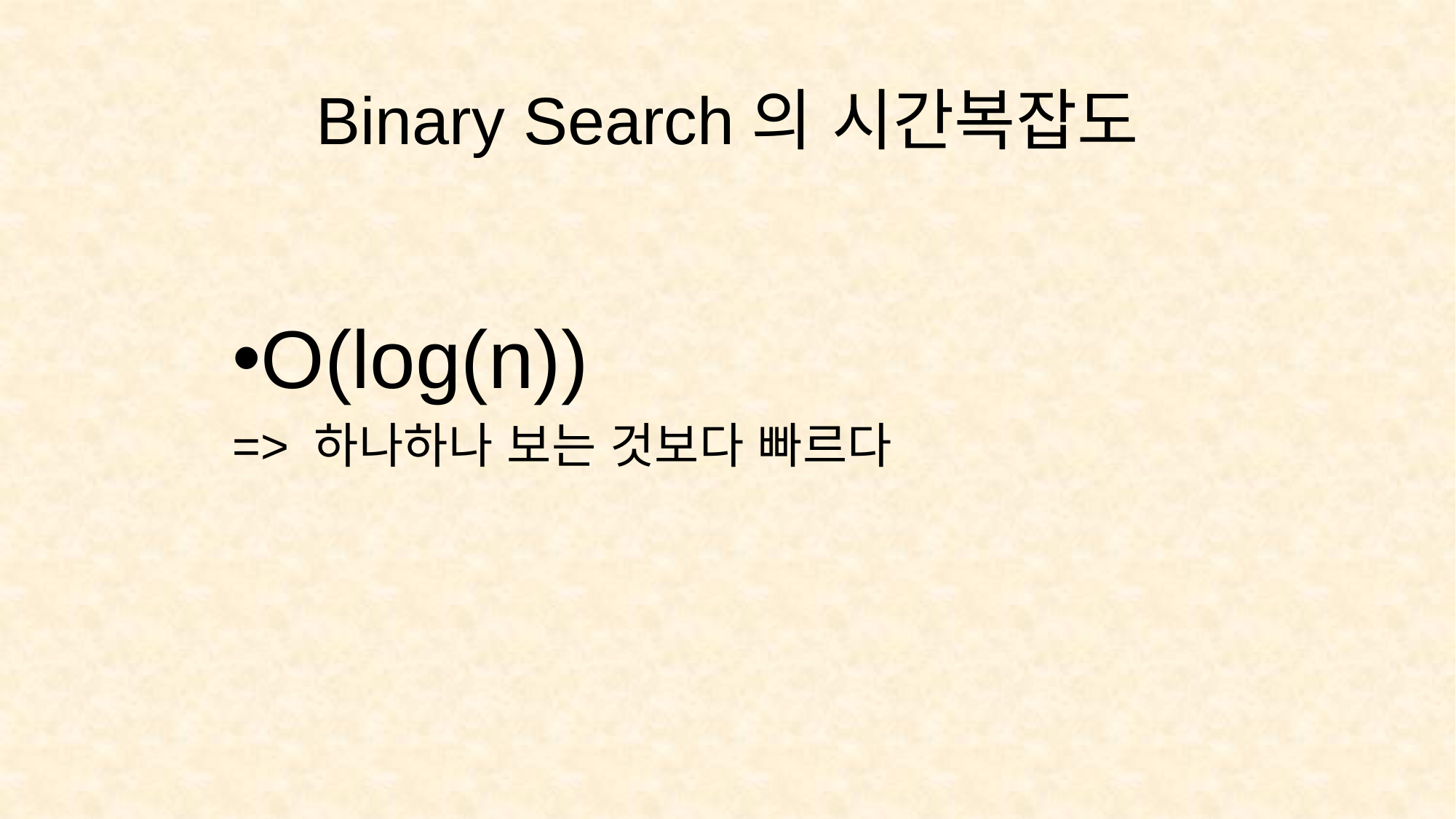

# Binary Search의 시간복잡도
O(log(n))
=> 하나하나 보는 것보다 빠르다